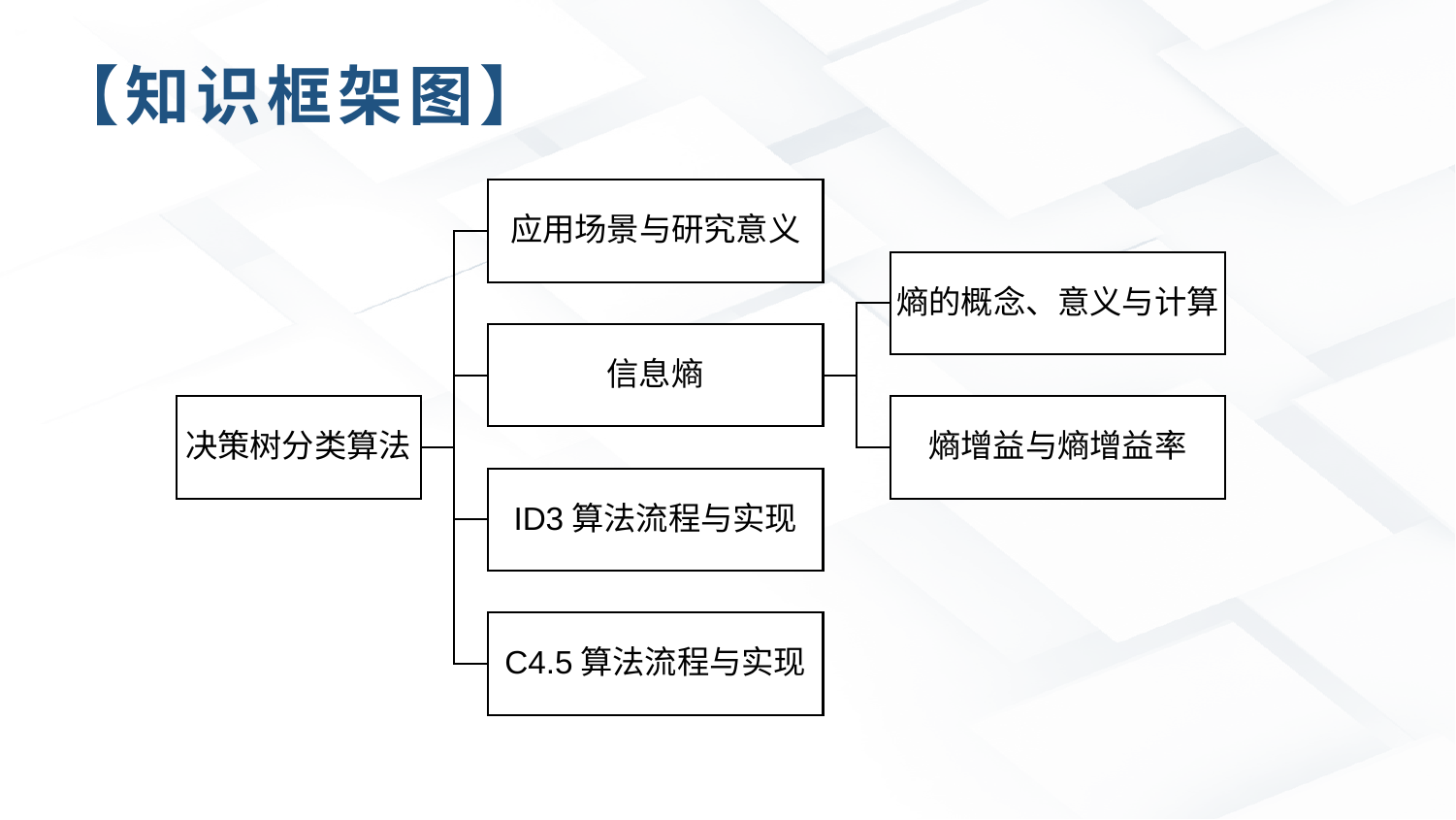

【知识框架图】
决策树分类算法
应用场景与研究意义
信息熵
熵的概念、意义与计算
熵增益与熵增益率
ID3算法流程与实现
C4.5算法流程与实现